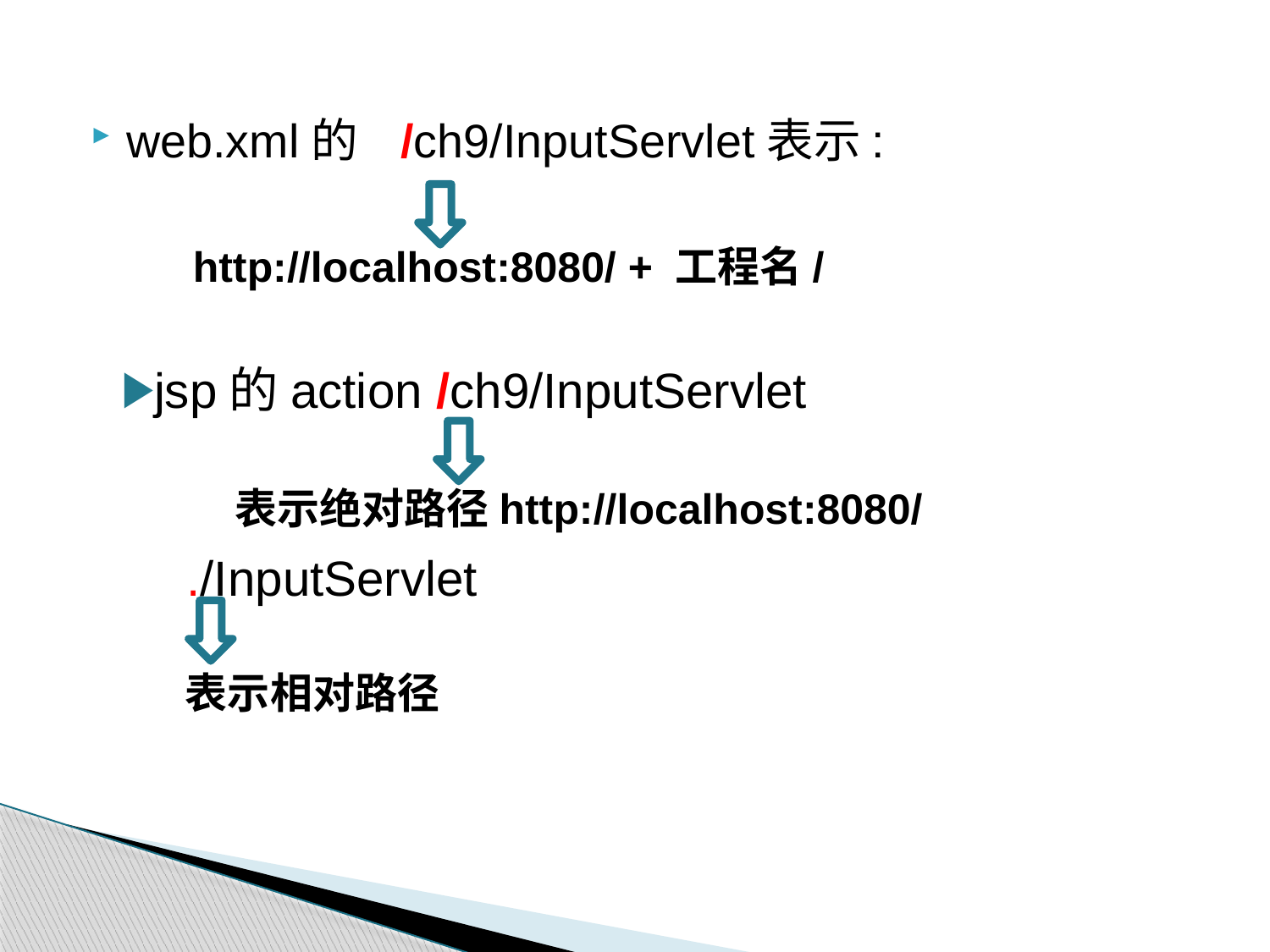

web.xml的   /ch9/InputServlet表示:

 http://localhost:8080/ + 工程名/
jsp的action /ch9/InputServlet

表示绝对路径http://localhost:8080/
    ./InputServlet

表示相对路径